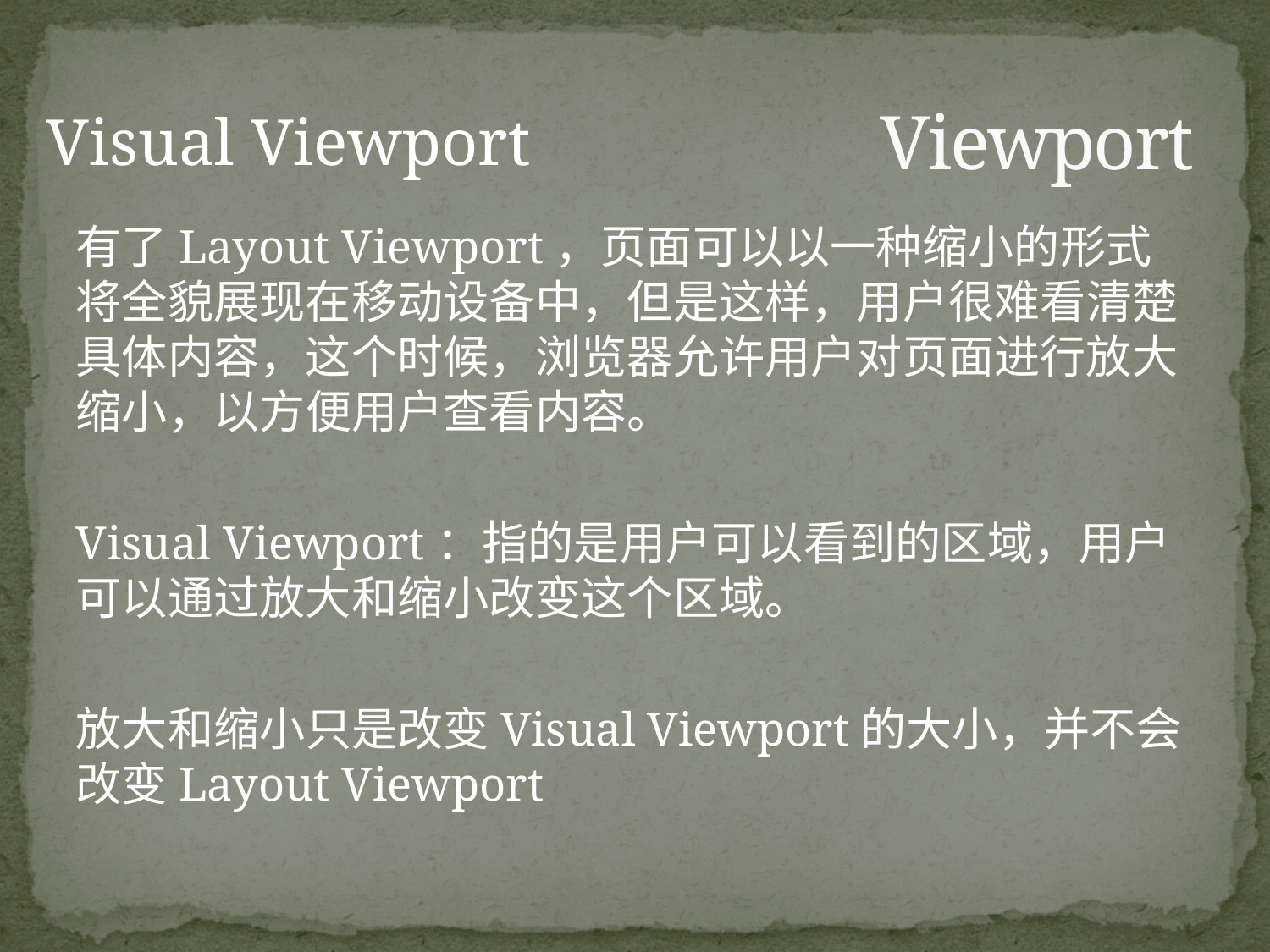

# Viewport
Visual Viewport
有了Layout Viewport，页面可以以一种缩小的形式将全貌展现在移动设备中，但是这样，用户很难看清楚具体内容，这个时候，浏览器允许用户对页面进行放大缩小，以方便用户查看内容。

Visual Viewport：指的是用户可以看到的区域，用户可以通过放大和缩小改变这个区域。

放大和缩小只是改变Visual Viewport的大小，并不会改变Layout Viewport